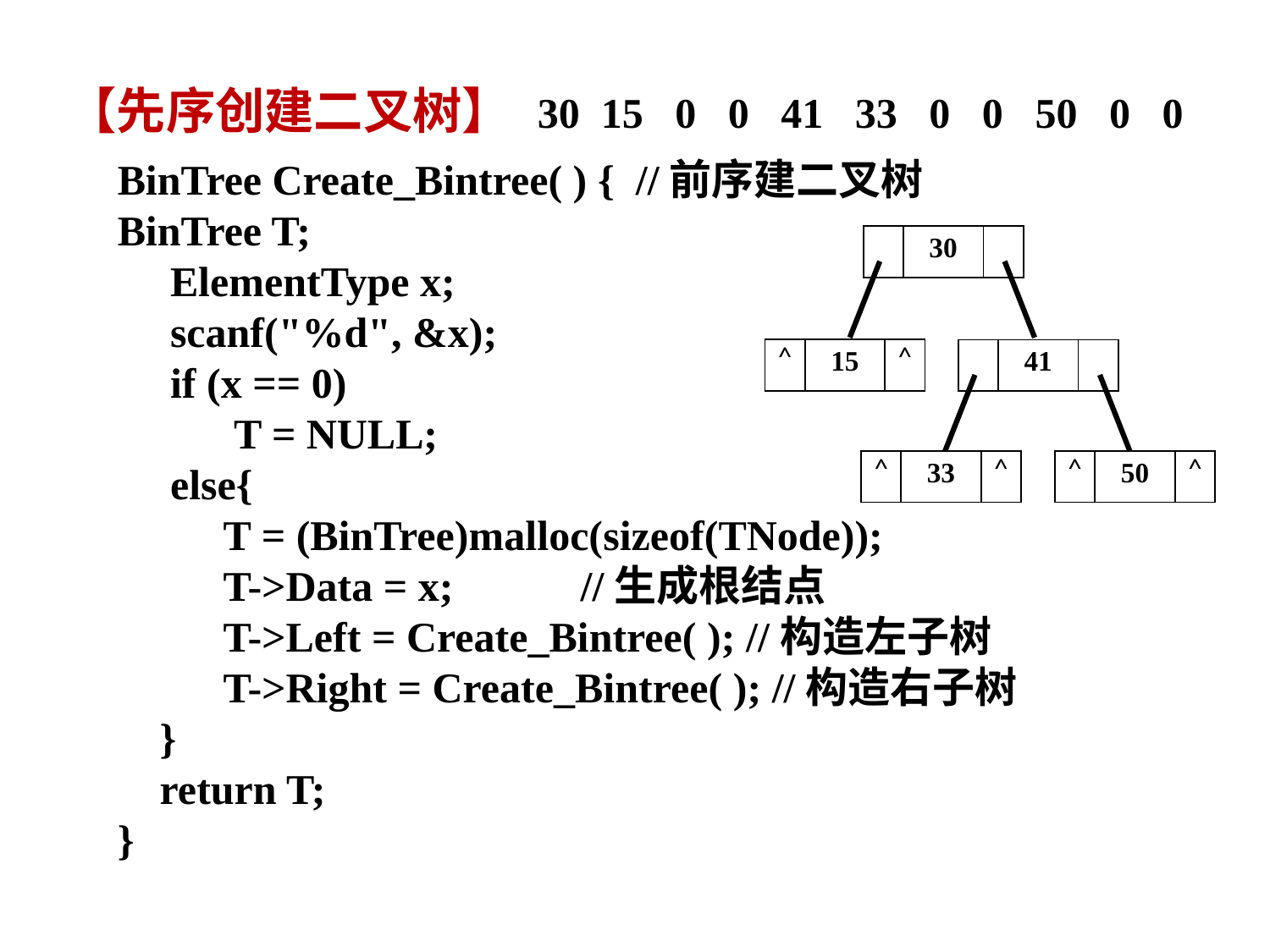

【先序创建二叉树】
30  15   0   0   41   33   0   0   50   0   0
BinTree Create_Bintree( ) {  //前序建二叉树
BinTree T;
     ElementType x;
     scanf("%d", &x);
     if (x == 0)
           T = NULL;
     else{
          T = (BinTree)malloc(sizeof(TNode));
          T->Data = x;            //生成根结点
          T->Left = Create_Bintree( ); //构造左子树
          T->Right = Create_Bintree( ); //构造右子树
    }
    return T;
}
|  | 30 |  |
| --- | --- | --- |
| ^ | 15 | ^ |
| --- | --- | --- |
|  | 41 |  |
| --- | --- | --- |
| ^ | 33 | ^ |
| --- | --- | --- |
| ^ | 50 | ^ |
| --- | --- | --- |